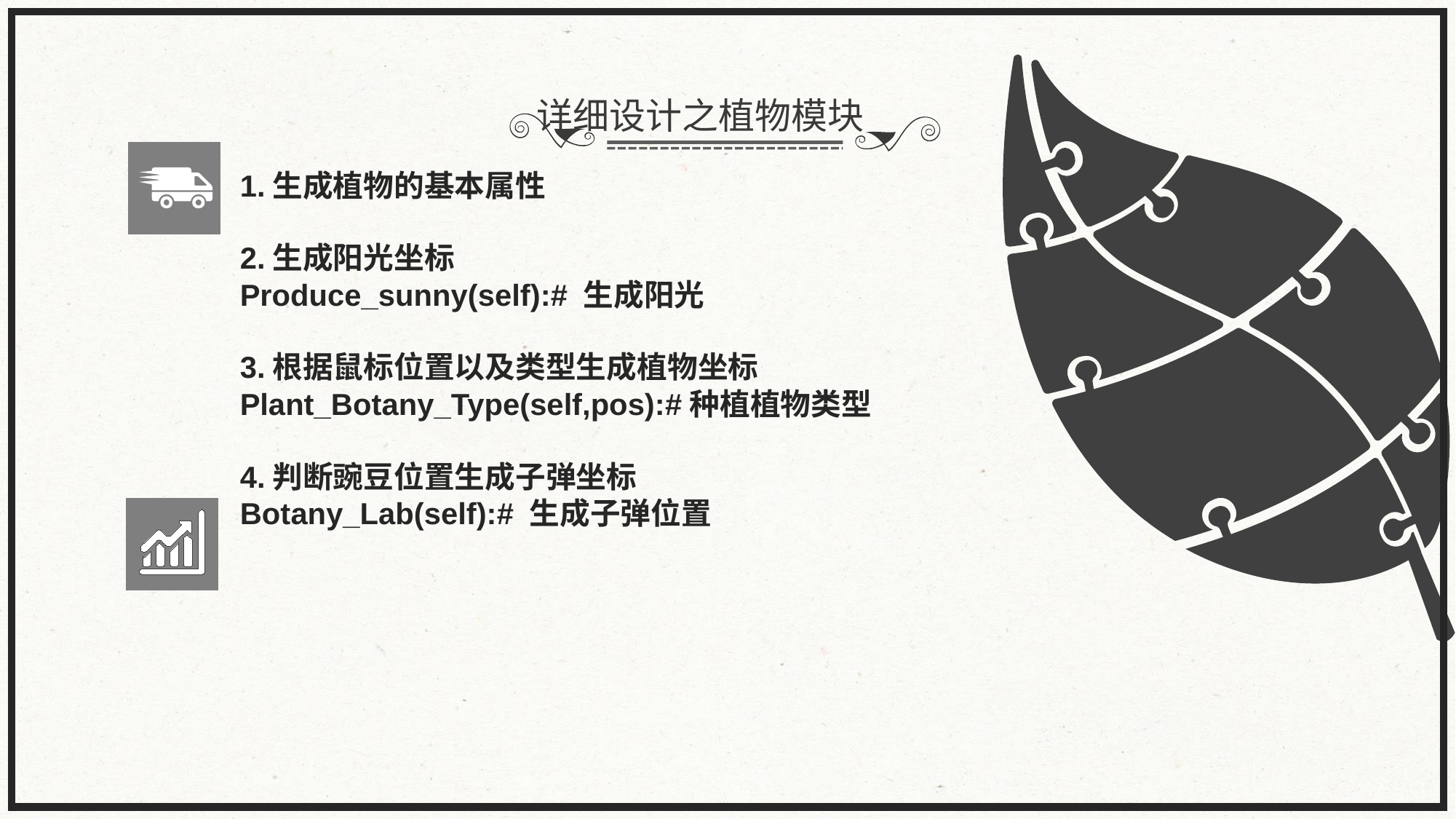

详细设计之植物模块

1.生成植物的基本属性

2.生成阳光坐标
Produce_sunny(self):# 生成阳光

3.根据鼠标位置以及类型生成植物坐标
Plant_Botany_Type(self,pos):#种植植物类型

4.判断豌豆位置生成子弹坐标
Botany_Lab(self):# 生成子弹位置